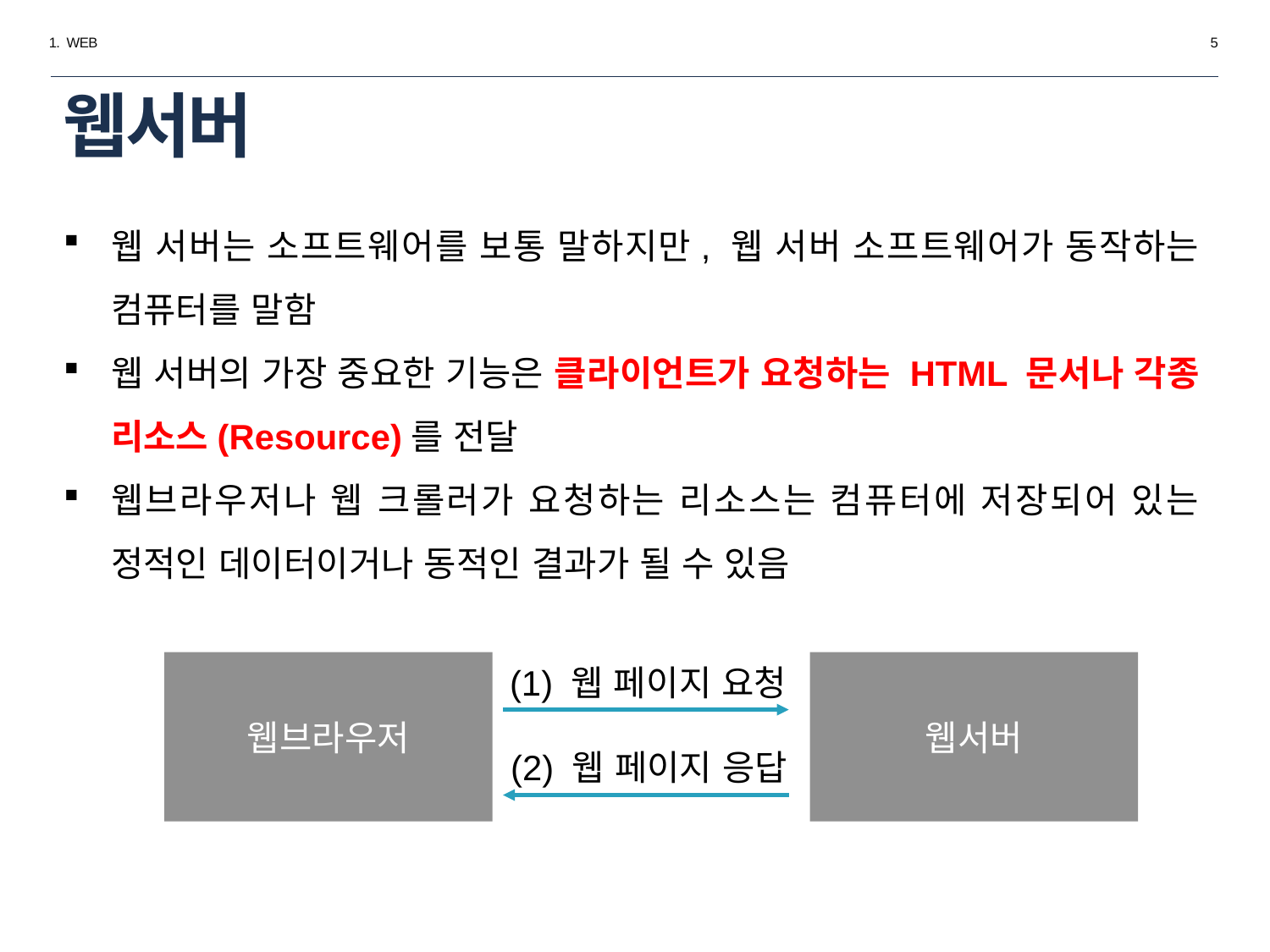

1.  WEB
5
# 웹서버
웹 서버는 소프트웨어를 보통 말하지만, 웹 서버 소프트웨어가 동작하는 컴퓨터를 말함
웹 서버의 가장 중요한 기능은 클라이언트가 요청하는 HTML 문서나 각종 리소스(Resource)를 전달
웹브라우저나 웹 크롤러가 요청하는 리소스는 컴퓨터에 저장되어 있는 정적인 데이터이거나 동적인 결과가 될 수 있음
웹브라우저
웹서버
(1) 웹 페이지 요청
(2) 웹 페이지 응답